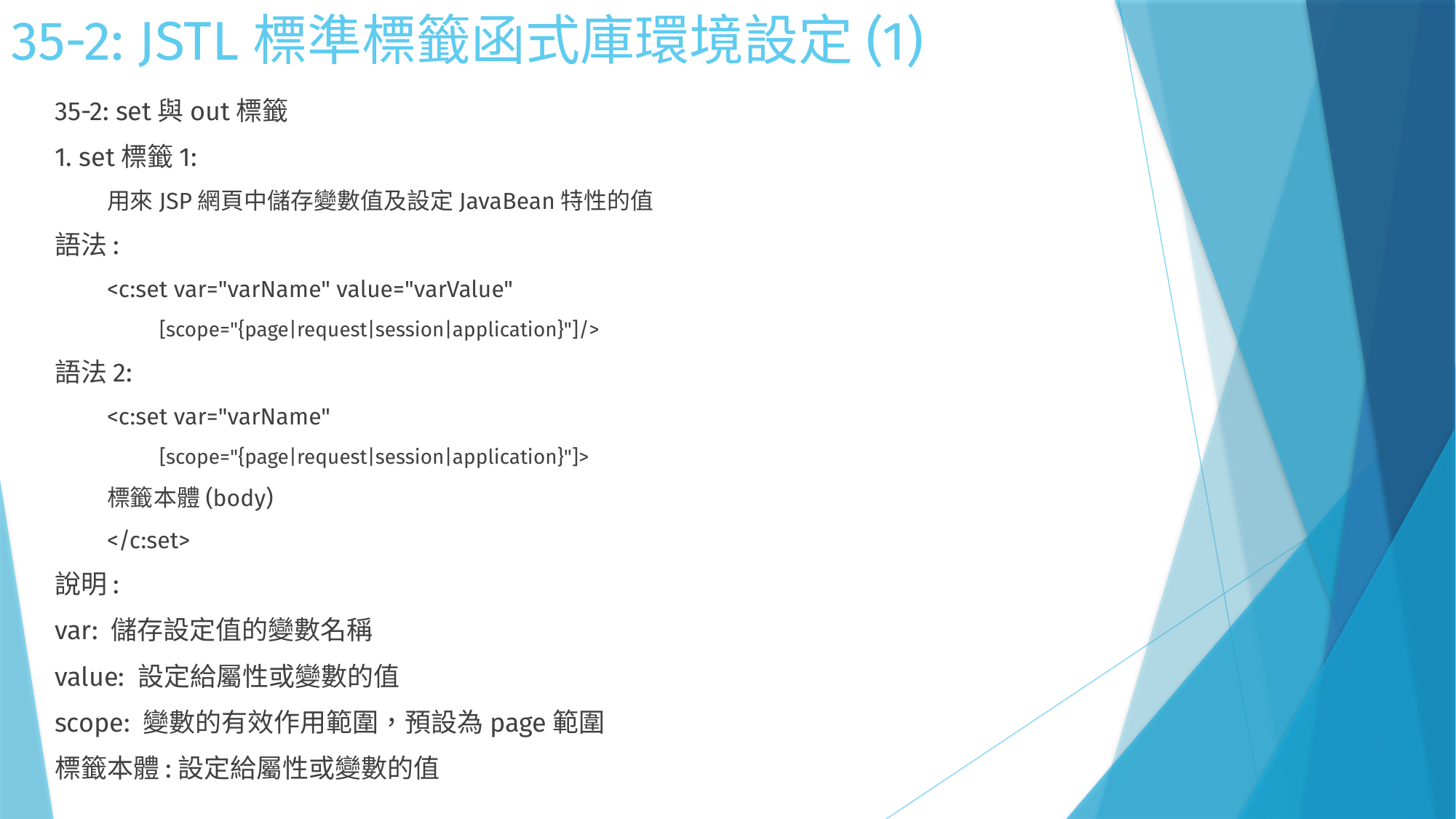

# 35-2: JSTL標準標籤函式庫環境設定(1)
35-2: set與out標籤
1. set標籤1:
用來JSP網頁中儲存變數值及設定JavaBean特性的值
語法:
<c:set var="varName" value="varValue"
[scope="{page|request|session|application}"]/>
語法2:
<c:set var="varName"
[scope="{page|request|session|application}"]>
標籤本體(body)
</c:set>
說明:
var: 儲存設定值的變數名稱
value: 設定給屬性或變數的值
scope: 變數的有效作用範圍，預設為page範圍
標籤本體:設定給屬性或變數的值